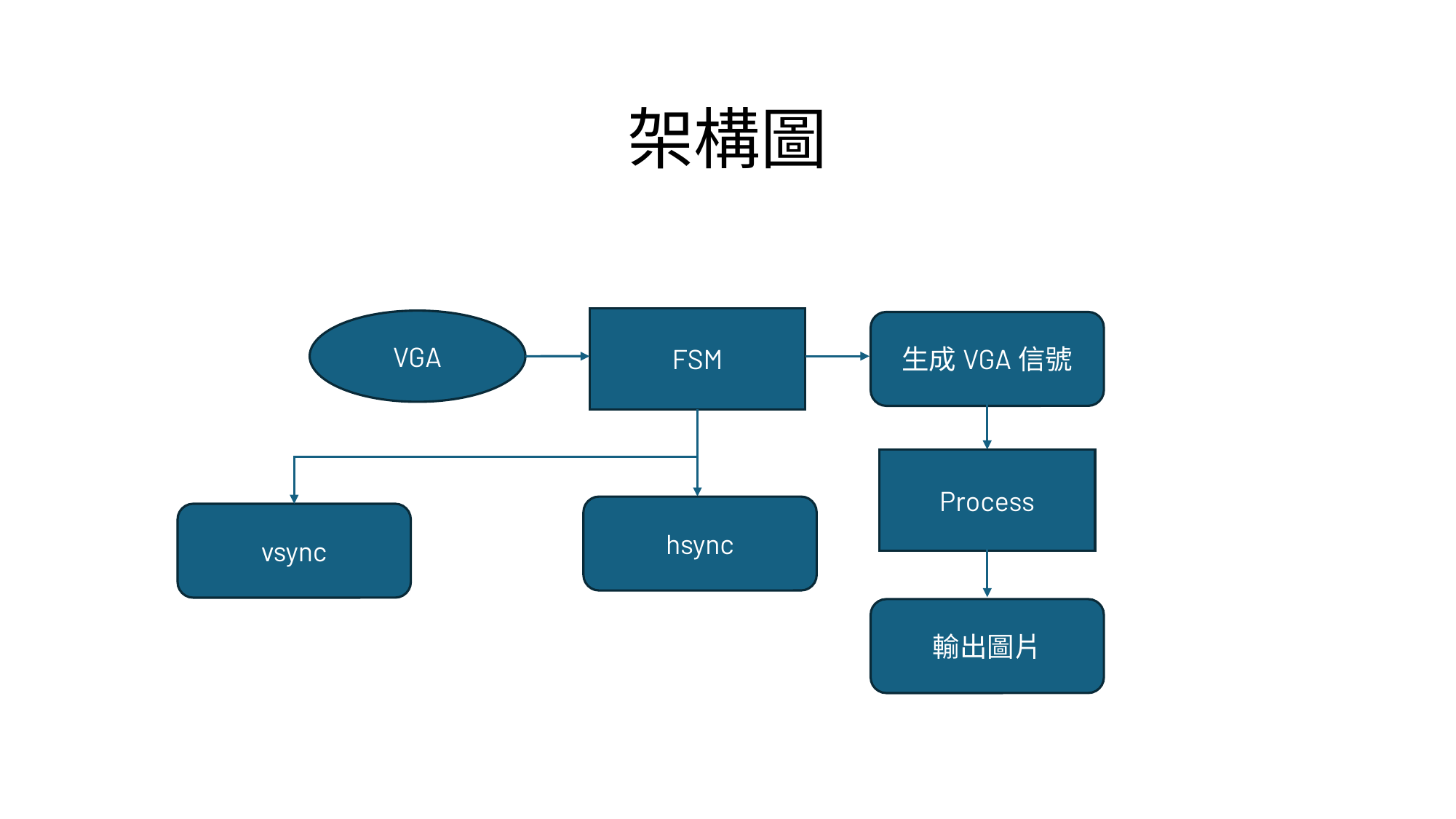

# 架構圖
FSM
VGA
生成VGA信號
Process
hsync
vsync
輸出圖片